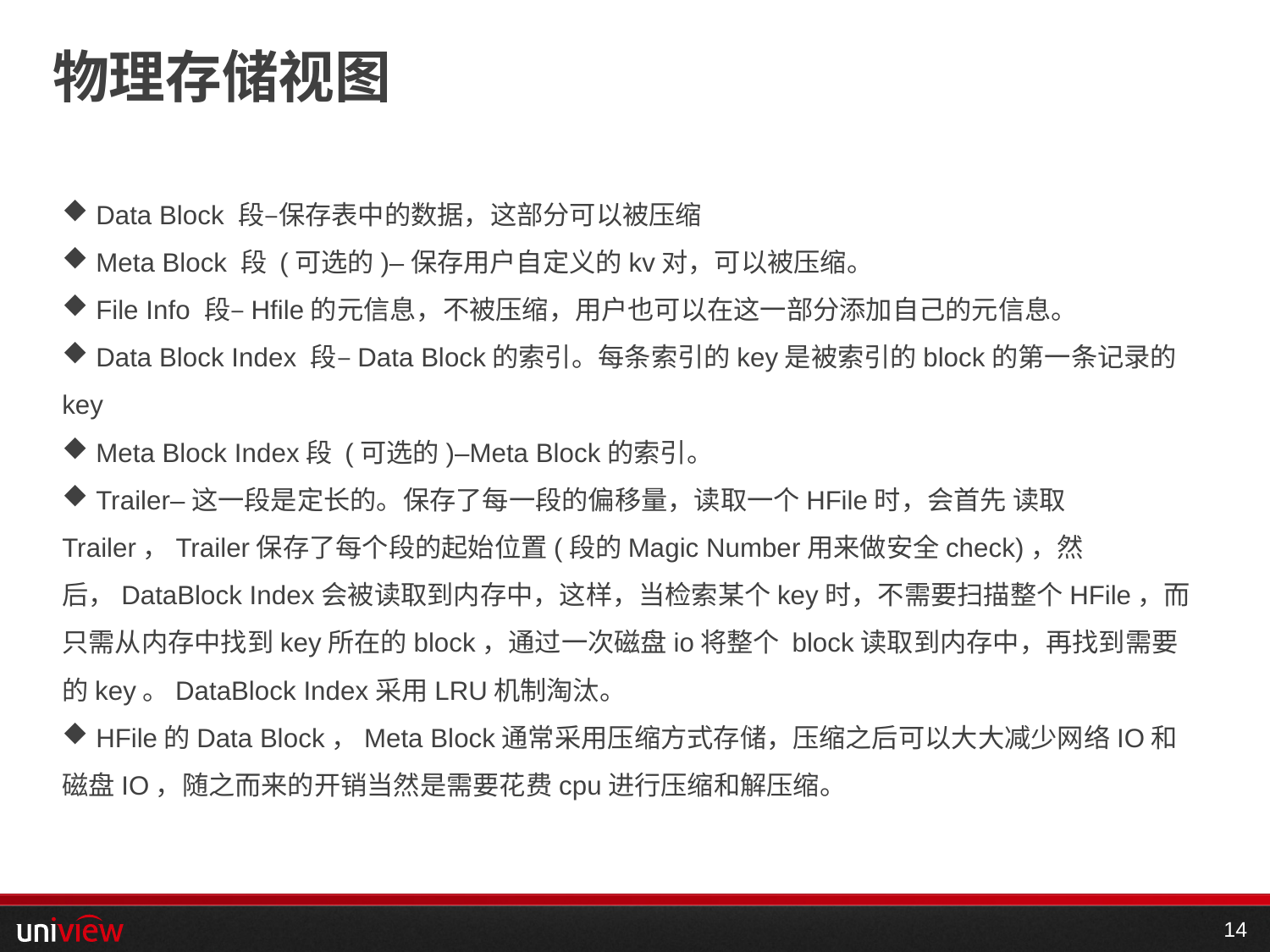

# 物理存储视图
 Data Block 段–保存表中的数据，这部分可以被压缩
 Meta Block 段 (可选的)–保存用户自定义的kv对，可以被压缩。
 File Info 段–Hfile的元信息，不被压缩，用户也可以在这一部分添加自己的元信息。
 Data Block Index 段–Data Block的索引。每条索引的key是被索引的block的第一条记录的key
 Meta Block Index段 (可选的)–Meta Block的索引。
 Trailer–这一段是定长的。保存了每一段的偏移量，读取一个HFile时，会首先 读取Trailer，Trailer保存了每个段的起始位置(段的Magic Number用来做安全check)，然后，DataBlock Index会被读取到内存中，这样，当检索某个key时，不需要扫描整个HFile，而只需从内存中找到key所在的block，通过一次磁盘io将整个 block读取到内存中，再找到需要的key。DataBlock Index采用LRU机制淘汰。
 HFile的Data Block，Meta Block通常采用压缩方式存储，压缩之后可以大大减少网络IO和磁盘IO，随之而来的开销当然是需要花费cpu进行压缩和解压缩。